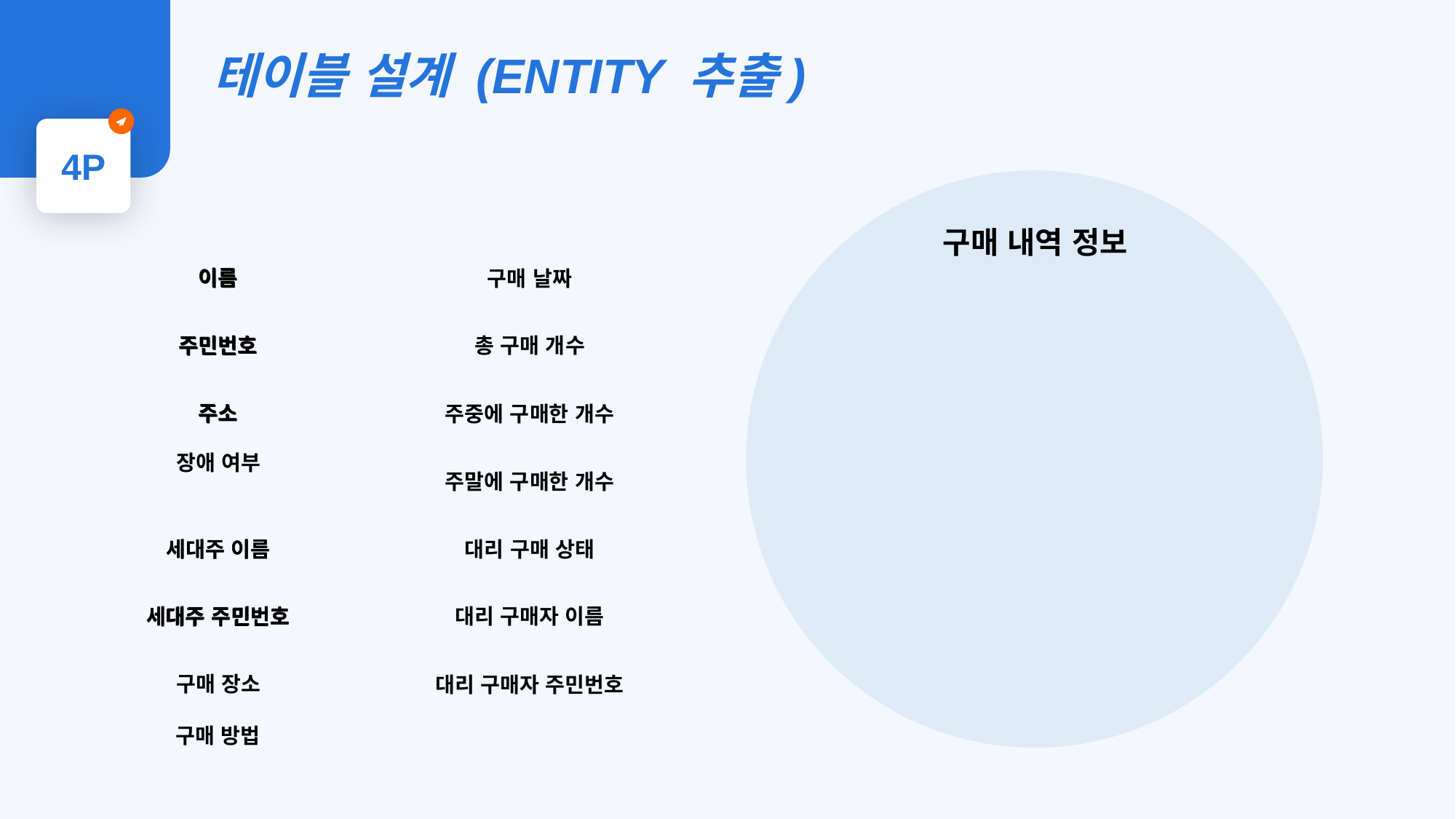

테이블 설계 (ENTITY 추출)

4P

구매 내역 정보

전 국민 정보
이름
이름
구매 날짜
주민번호
총 구매 개수
주민번호
주소
주소
주중에 구매한 개수
장애 여부
주말에 구매한 개수
세대주 이름
대리 구매 상태
세대주 이름
세대주 주민번호
대리 구매자 이름
세대주 주민번호
구매 장소
대리 구매자 주민번호
구매 방법